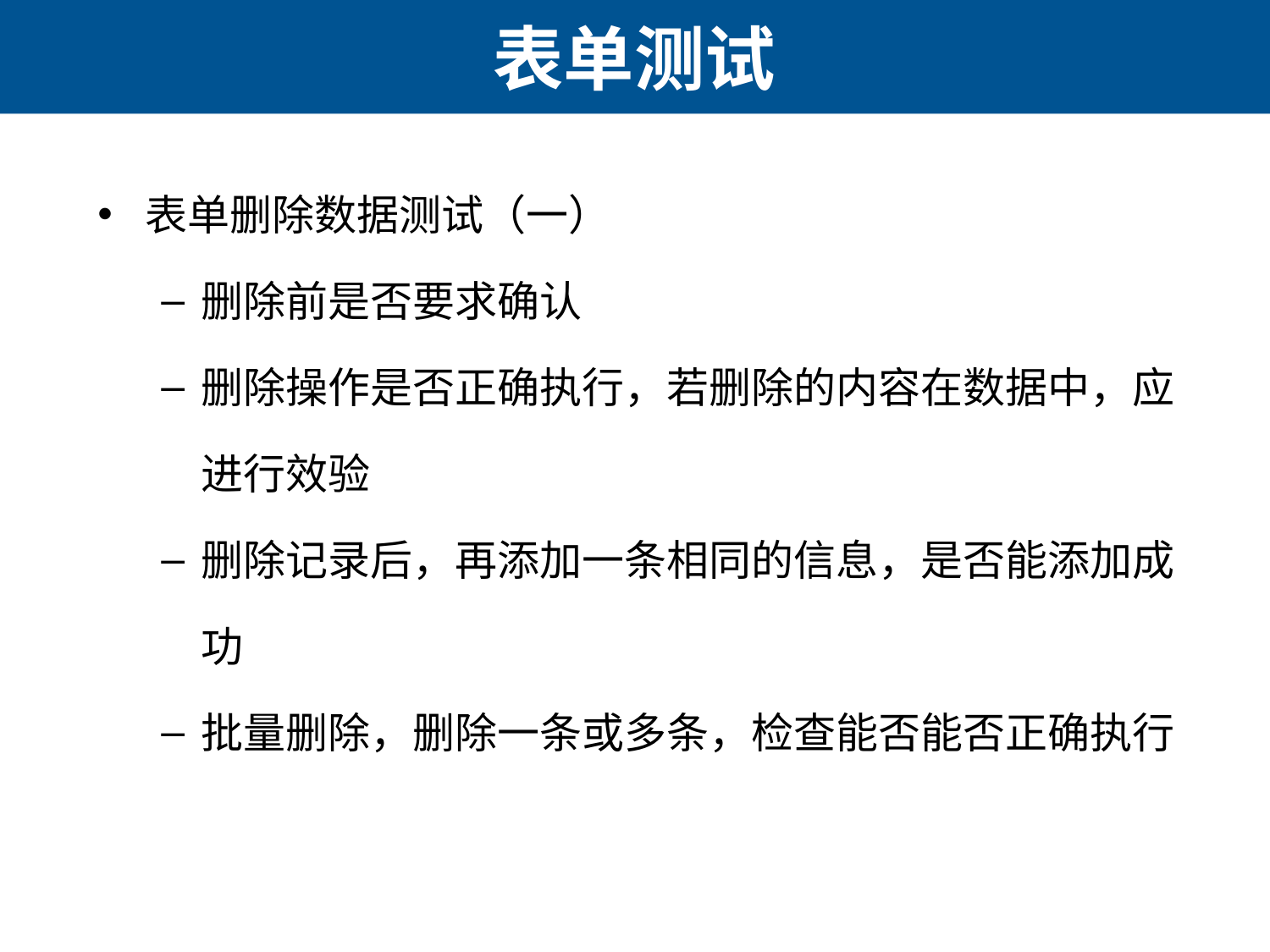

# 表单测试
表单删除数据测试（一）
删除前是否要求确认
删除操作是否正确执行，若删除的内容在数据中，应进行效验
删除记录后，再添加一条相同的信息，是否能添加成功
批量删除，删除一条或多条，检查能否能否正确执行